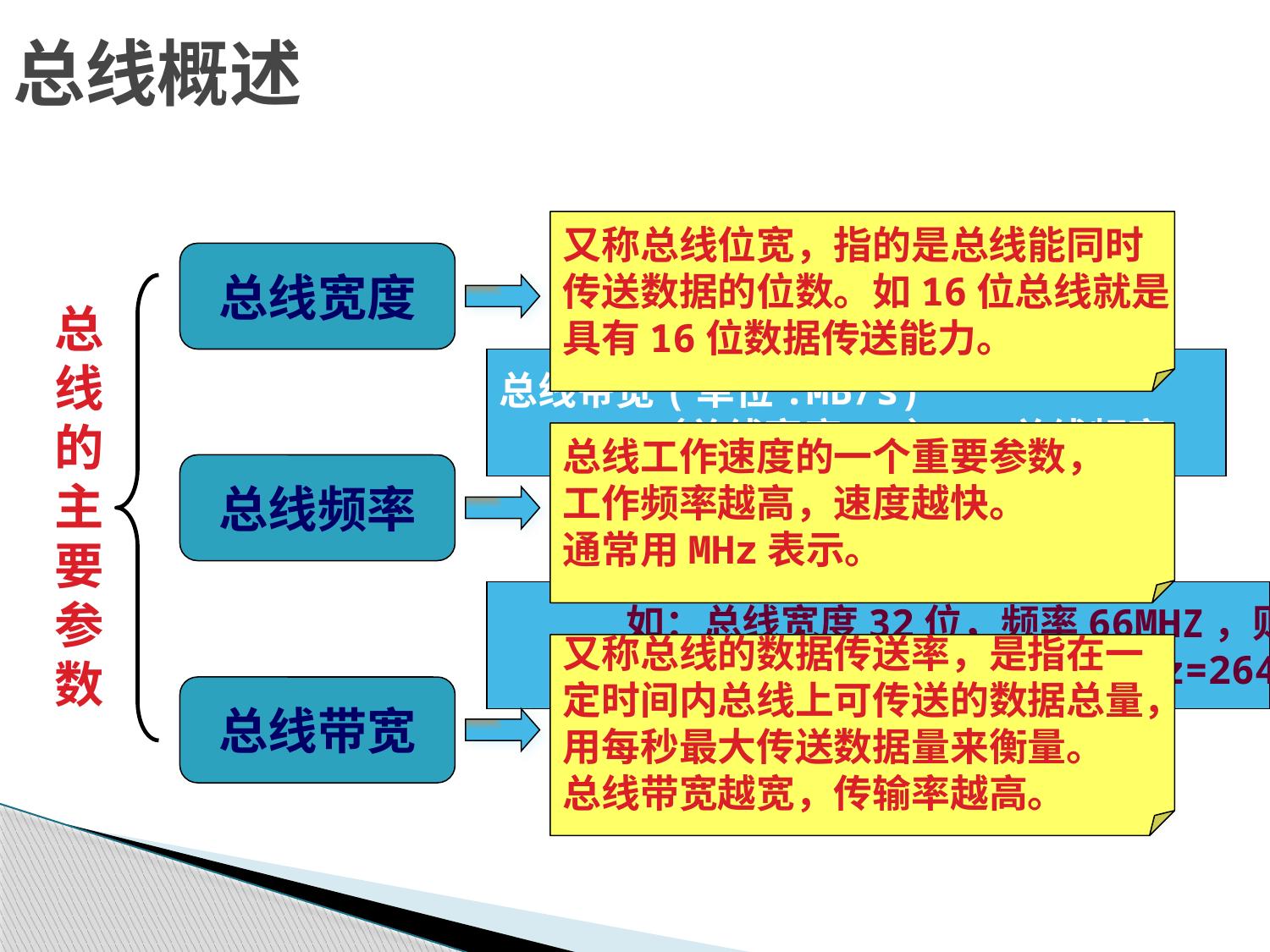

# 总线概述
又称总线位宽，指的是总线能同时
传送数据的位数。如16位总线就是
具有16位数据传送能力。
总线宽度

总线的主要参数
总线带宽(单位:MB/s)
     =（总线宽度/8）× 总线频率
总线工作速度的一个重要参数，
工作频率越高，速度越快。
通常用MHz表示。
总线频率

如：总线宽度32位，频率66MHZ，则
总线带宽=（32/8）* 66MHz=264MB/s
又称总线的数据传送率，是指在一
定时间内总线上可传送的数据总量，
用每秒最大传送数据量来衡量。
总线带宽越宽，传输率越高。
总线带宽